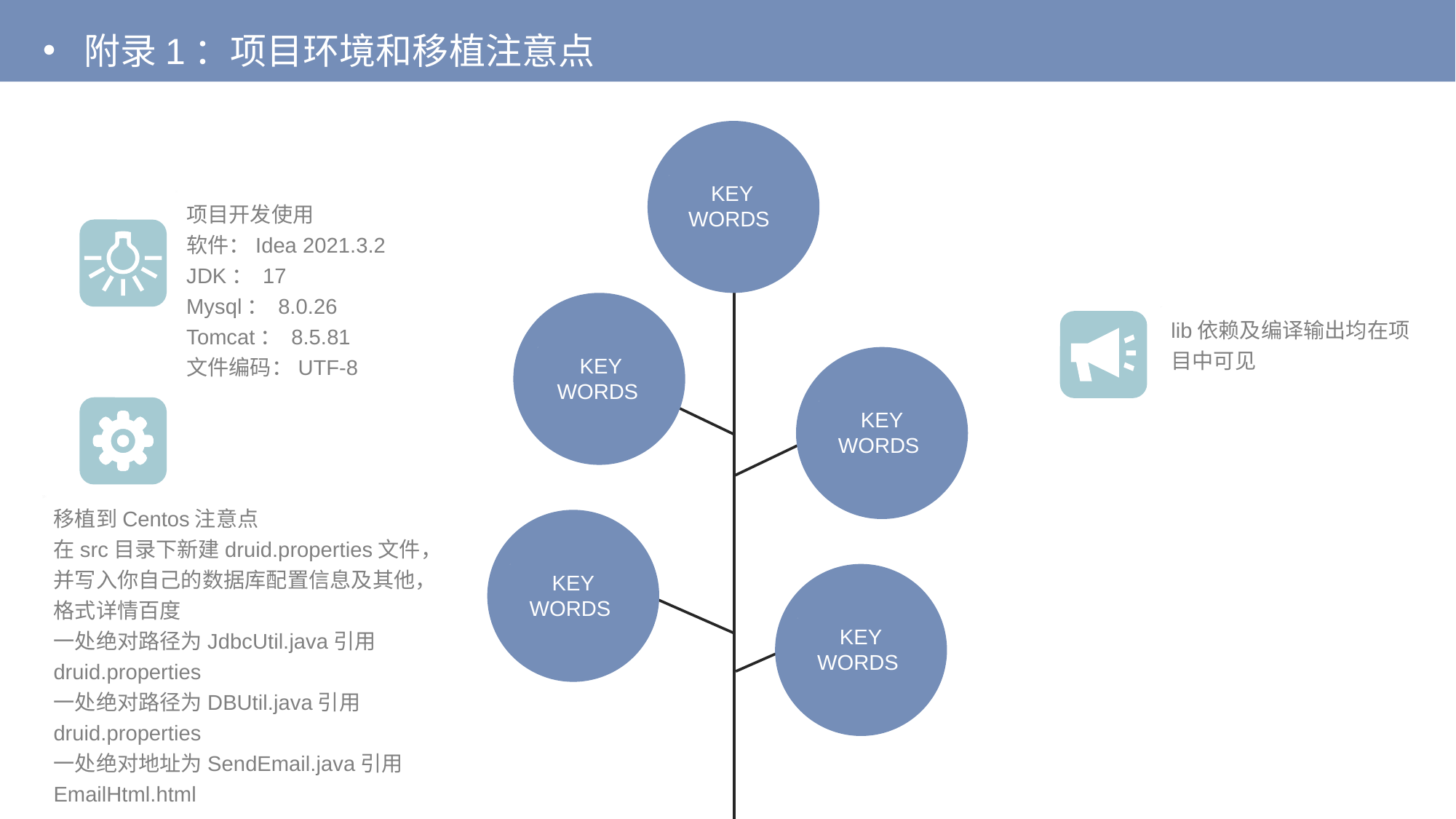

附录1：项目环境和移植注意点

KEY WORDS
项目开发使用
软件：Idea 2021.3.2
JDK： 17
Mysql： 8.0.26
Tomcat： 8.5.81
文件编码：UTF-8

lib依赖及编译输出均在项目中可见

KEY WORDS

KEY WORDS

移植到Centos注意点
在src目录下新建druid.properties文件，并写入你自己的数据库配置信息及其他，格式详情百度
一处绝对路径为JdbcUtil.java引用druid.properties
一处绝对路径为DBUtil.java引用druid.properties
一处绝对地址为SendEmail.java引用EmailHtml.html

KEY WORDS

KEY WORDS